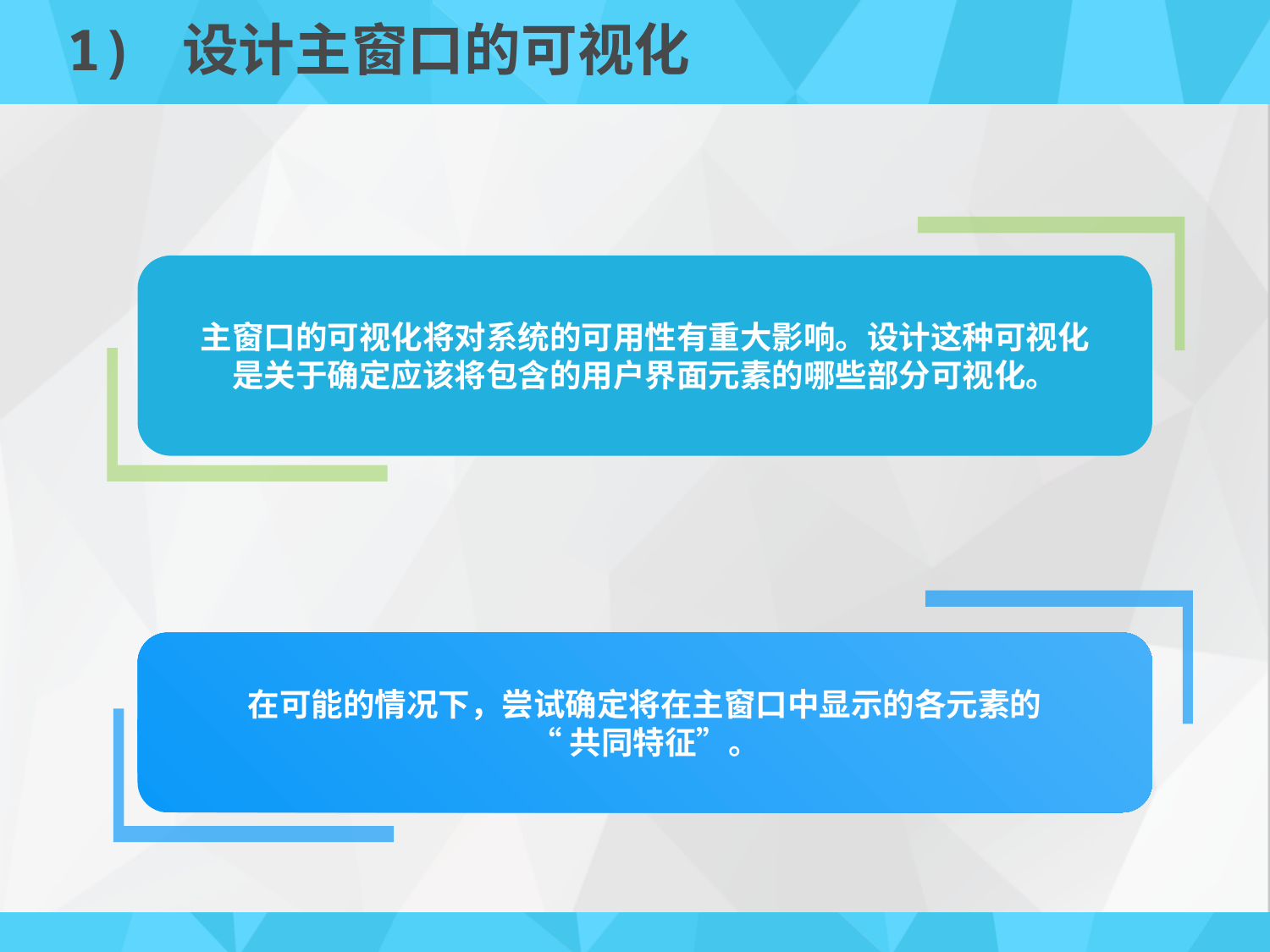

# 1) 设计主窗口的可视化

主窗口的可视化将对系统的可用性有重大影响。设计这种可视化
是关于确定应该将包含的用户界面元素的哪些部分可视化。

在可能的情况下，尝试确定将在主窗口中显示的各元素的
“共同特征”。